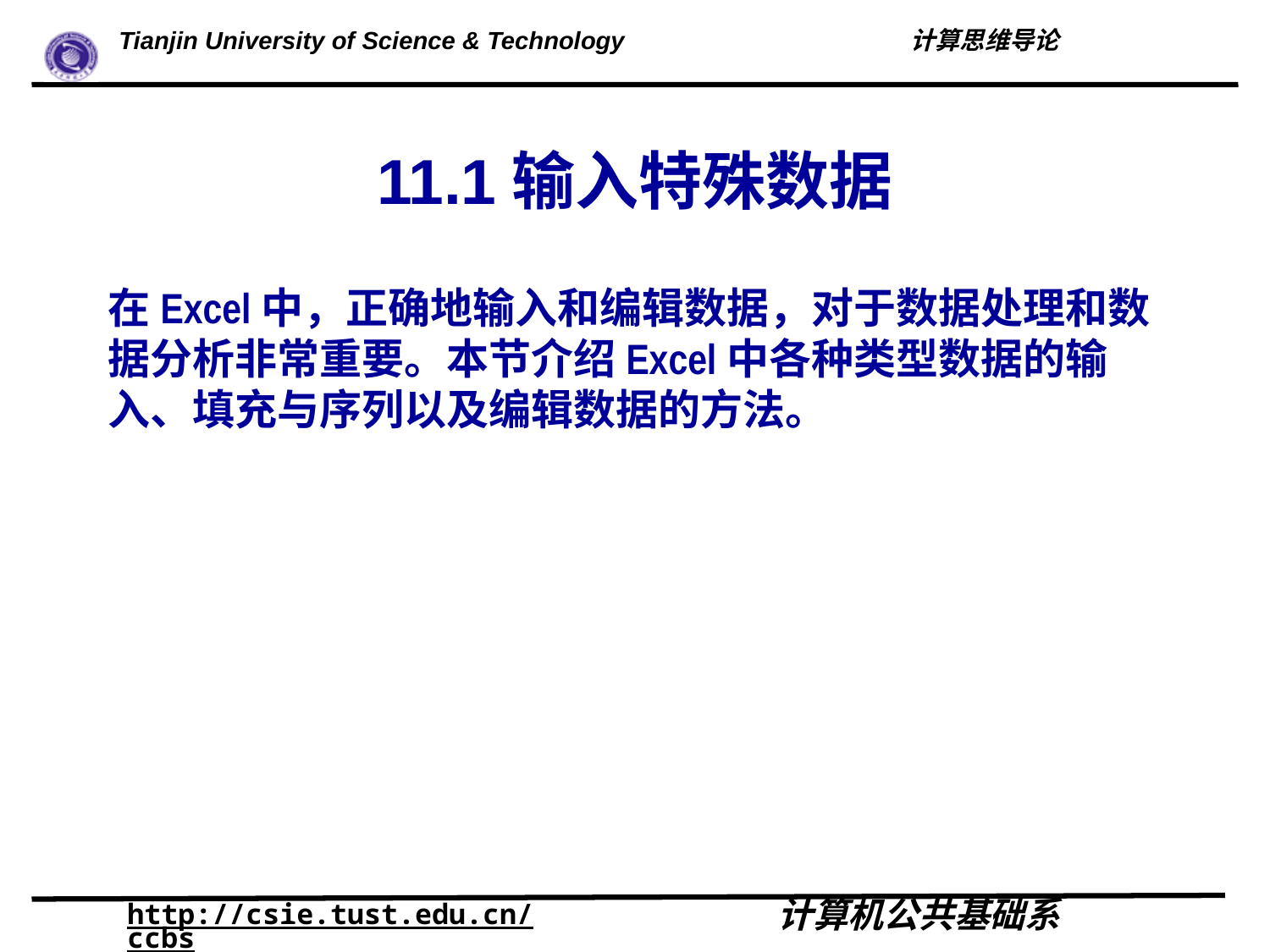

# 11.1输入特殊数据
在Excel中，正确地输入和编辑数据，对于数据处理和数据分析非常重要。本节介绍Excel中各种类型数据的输入、填充与序列以及编辑数据的方法。